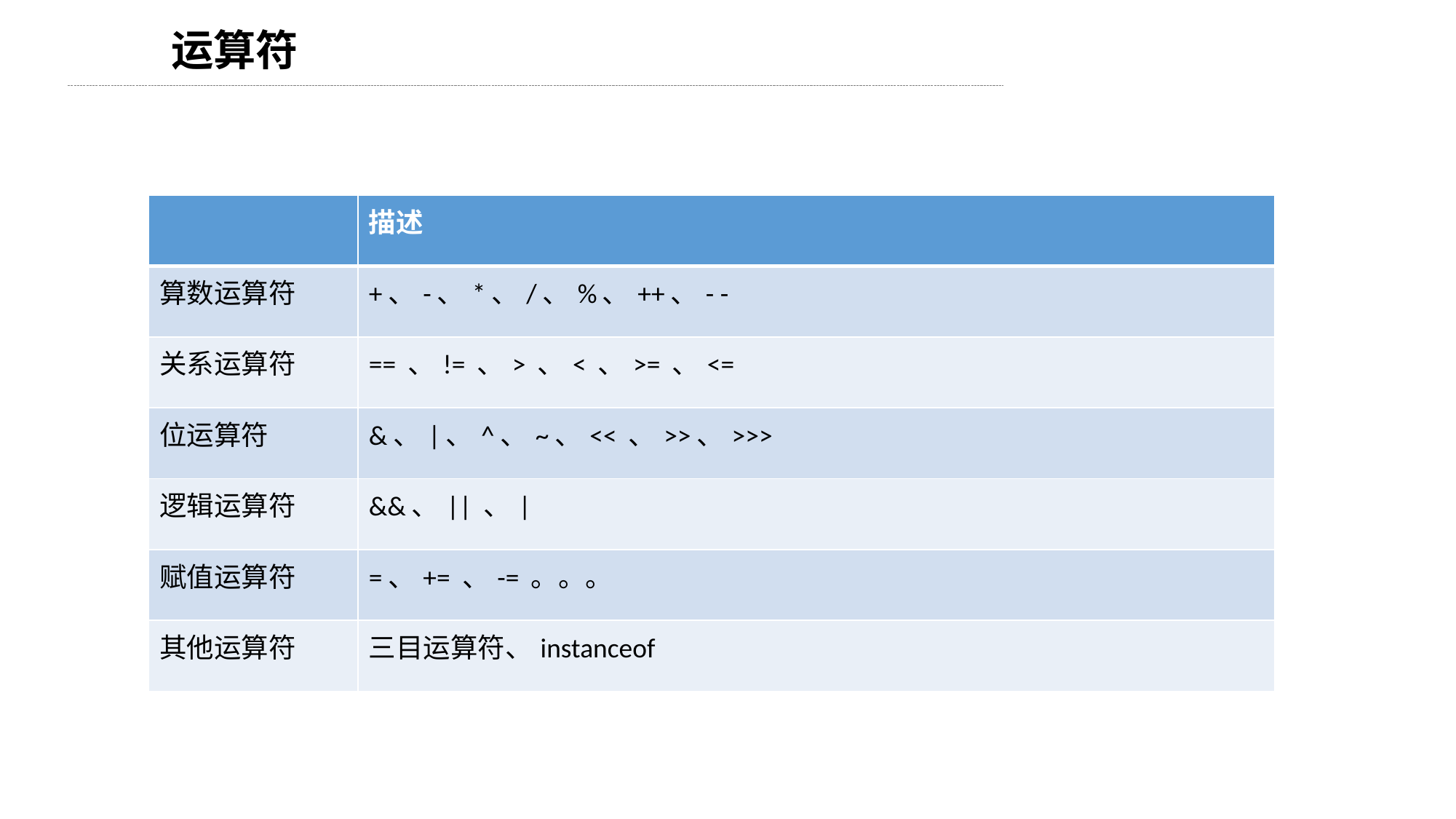

运算符
|  | 描述 |
| --- | --- |
| 算数运算符 | +、-、\*、/、%、++、- - |
| 关系运算符 | == 、!= 、> 、< 、>= 、<= |
| 位运算符 | &、|、^、~、<< 、>>、>>> |
| 逻辑运算符 | &&、|| 、| |
| 赋值运算符 | =、+= 、-= 。。。 |
| 其他运算符 | 三目运算符、instanceof |